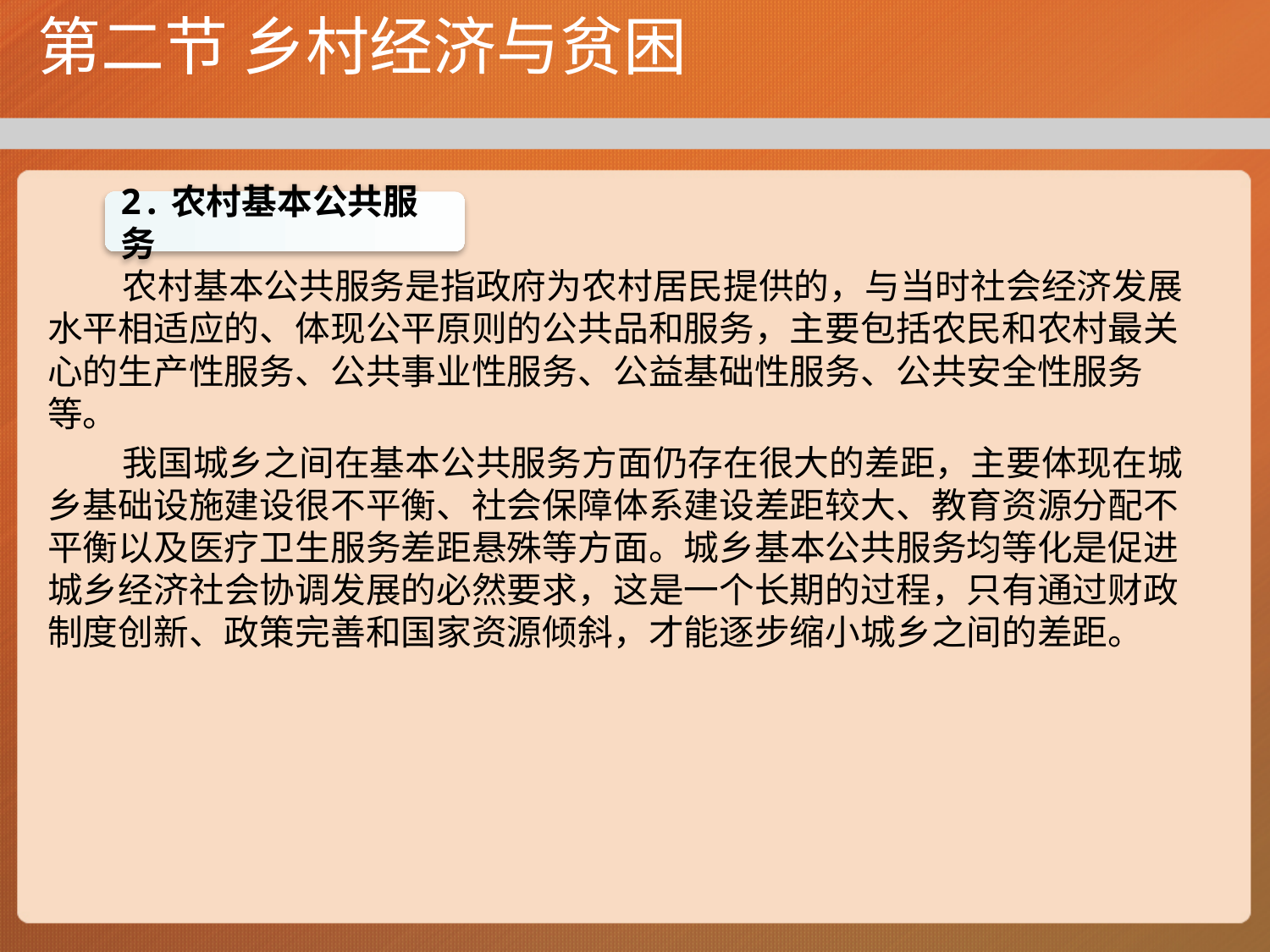

# 第二节 乡村经济与贫困

农村基本公共服务是指政府为农村居民提供的，与当时社会经济发展水平相适应的、体现公平原则的公共品和服务，主要包括农民和农村最关心的生产性服务、公共事业性服务、公益基础性服务、公共安全性服务等。
我国城乡之间在基本公共服务方面仍存在很大的差距，主要体现在城乡基础设施建设很不平衡、社会保障体系建设差距较大、教育资源分配不平衡以及医疗卫生服务差距悬殊等方面。城乡基本公共服务均等化是促进城乡经济社会协调发展的必然要求，这是一个长期的过程，只有通过财政制度创新、政策完善和国家资源倾斜，才能逐步缩小城乡之间的差距。
2.农村基本公共服务